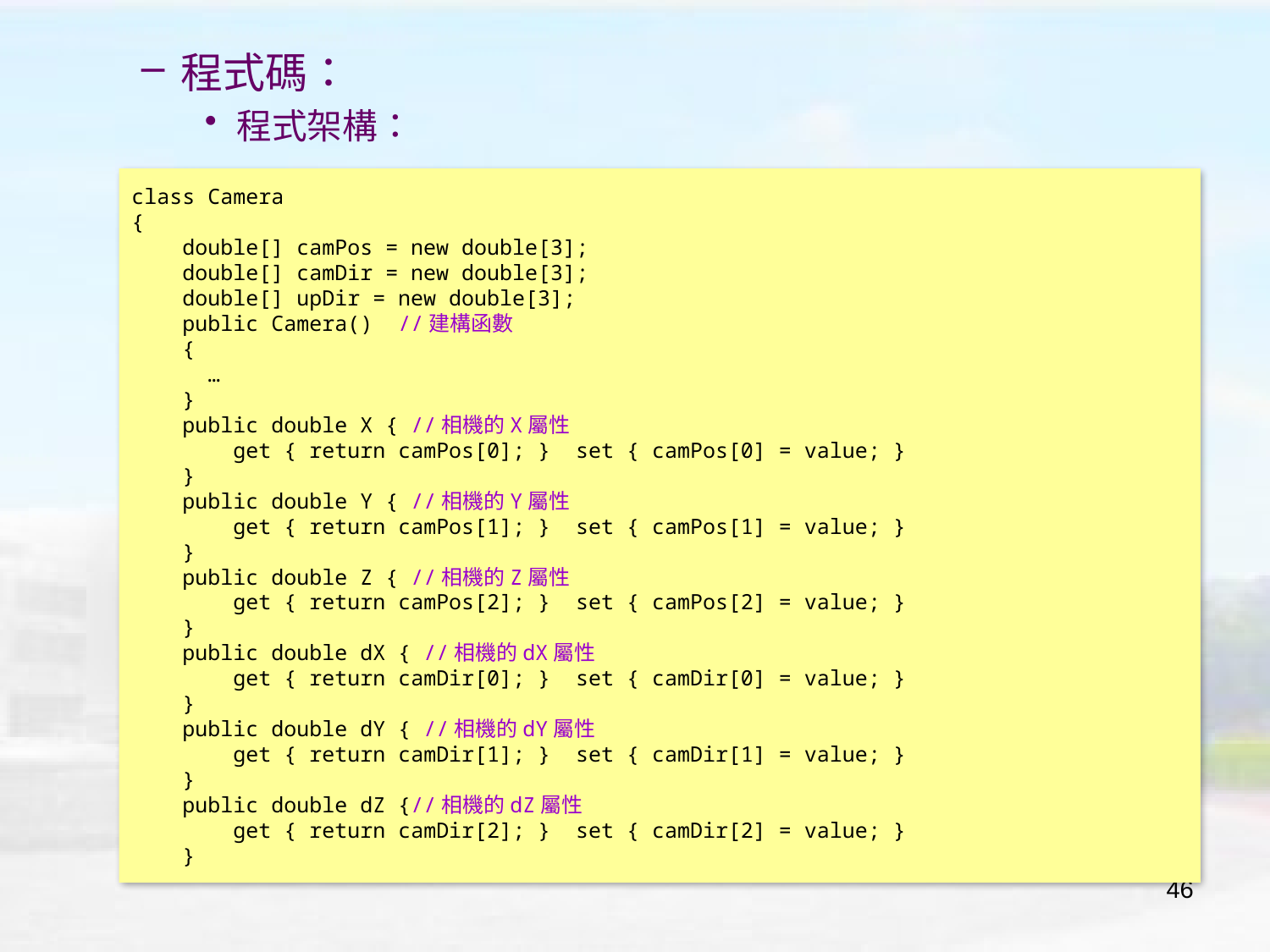

程式碼：
程式架構：
class Camera
{
    double[] camPos = new double[3];
    double[] camDir = new double[3];
    double[] upDir = new double[3];
    public Camera()  //建構函數
    {
      …
    }
    public double X { //相機的X屬性
        get { return camPos[0]; }  set { camPos[0] = value; }
    }
    public double Y { //相機的Y屬性
        get { return camPos[1]; }  set { camPos[1] = value; }
    }
    public double Z { //相機的Z屬性
        get { return camPos[2]; }  set { camPos[2] = value; }
    }
    public double dX { //相機的dX屬性
        get { return camDir[0]; }  set { camDir[0] = value; }
    }
    public double dY { //相機的dY屬性
        get { return camDir[1]; }  set { camDir[1] = value; }
    }
    public double dZ {//相機的dZ屬性
        get { return camDir[2]; }  set { camDir[2] = value; }
    }
46